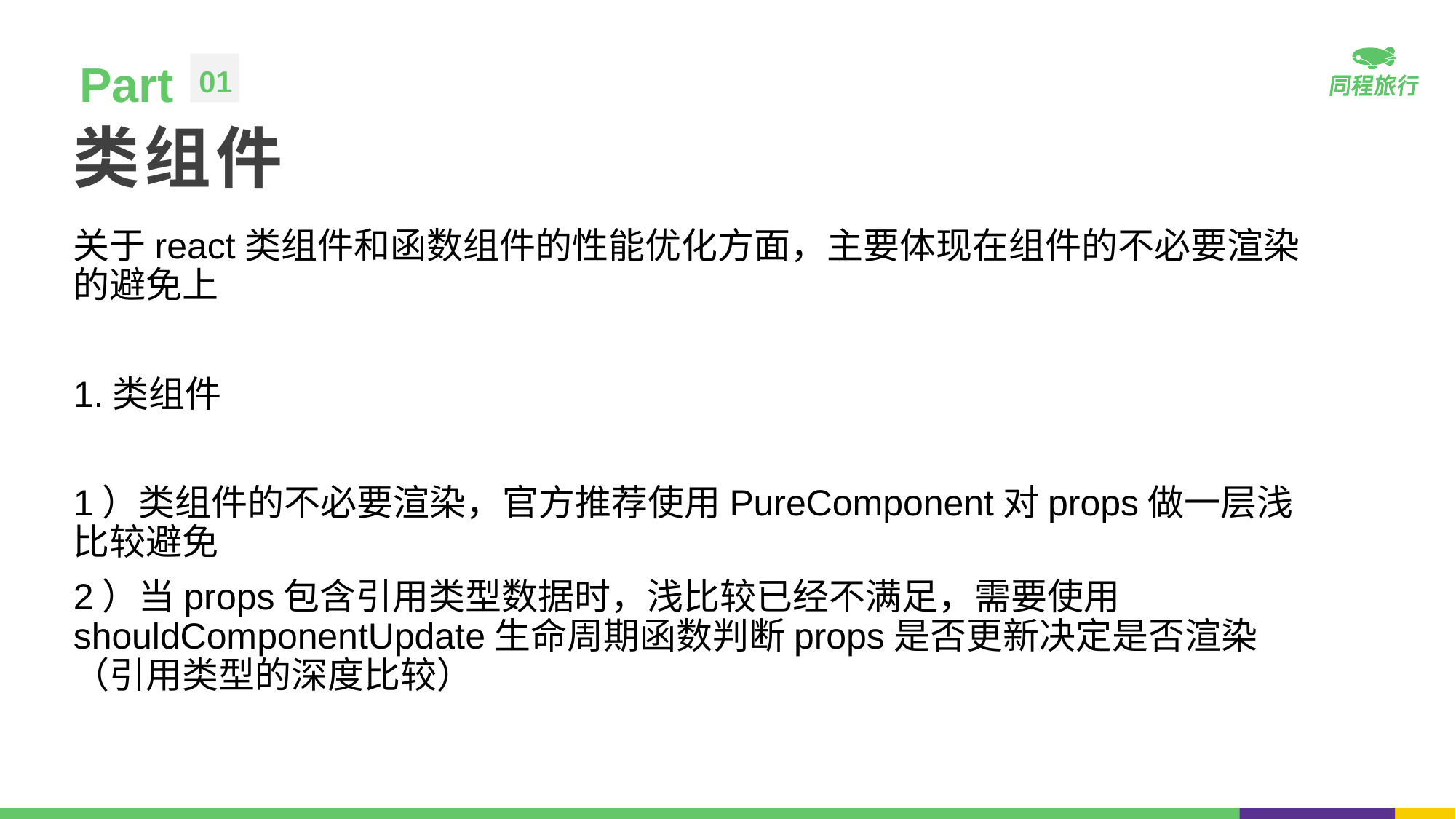

Part

01
类组件
关于react类组件和函数组件的性能优化方面，主要体现在组件的不必要渲染的避免上

1.类组件

1）类组件的不必要渲染，官方推荐使用PureComponent对props做一层浅比较避免
2）当props包含引用类型数据时，浅比较已经不满足，需要使用shouldComponentUpdate生命周期函数判断props是否更新决定是否渲染（引用类型的深度比较）